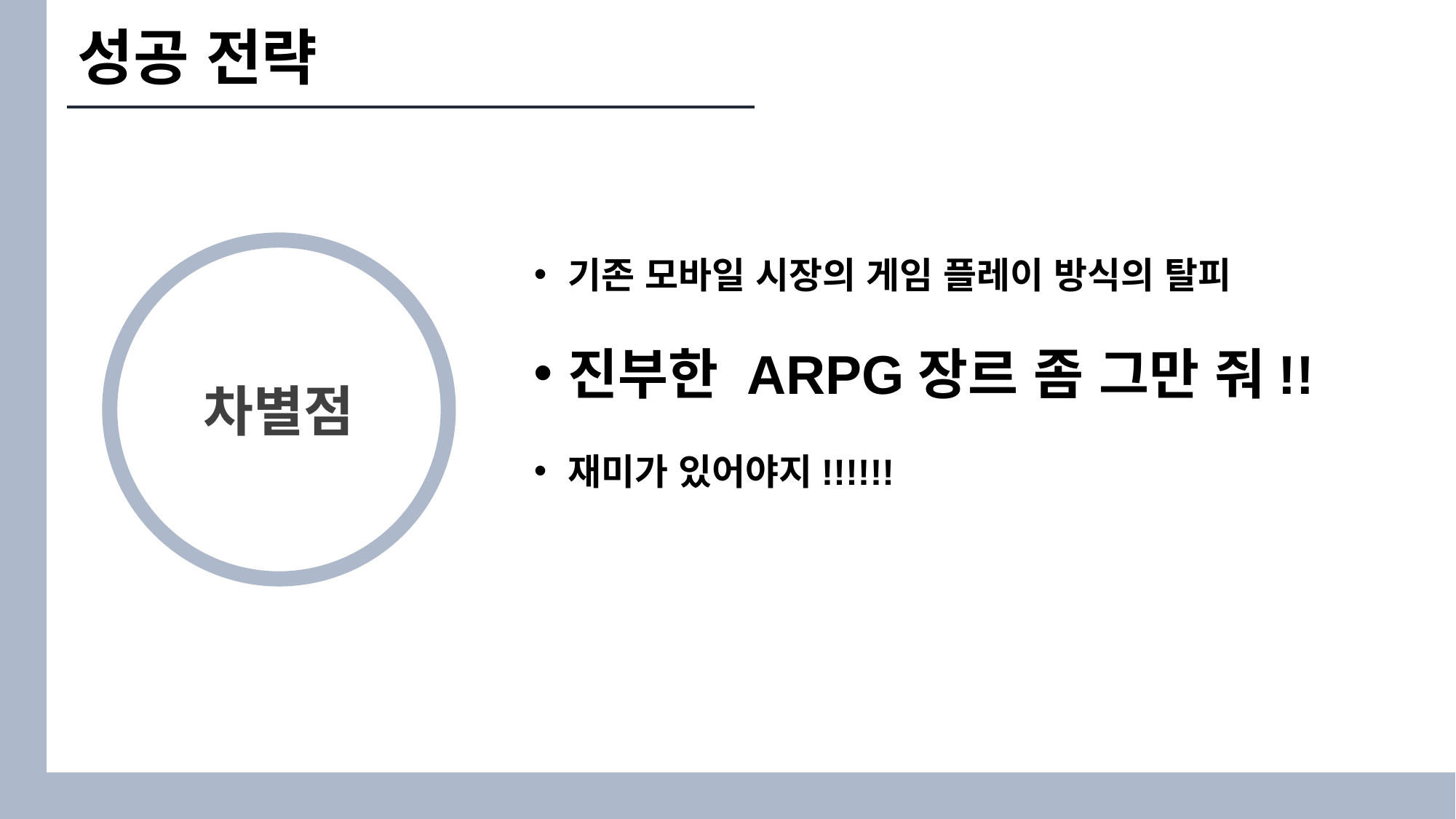

성공 전략

기존 모바일 시장의 게임 플레이 방식의 탈피

진부한 ARPG장르 좀 그만 줘!!

재미가 있어야지!!!!!!

차별점